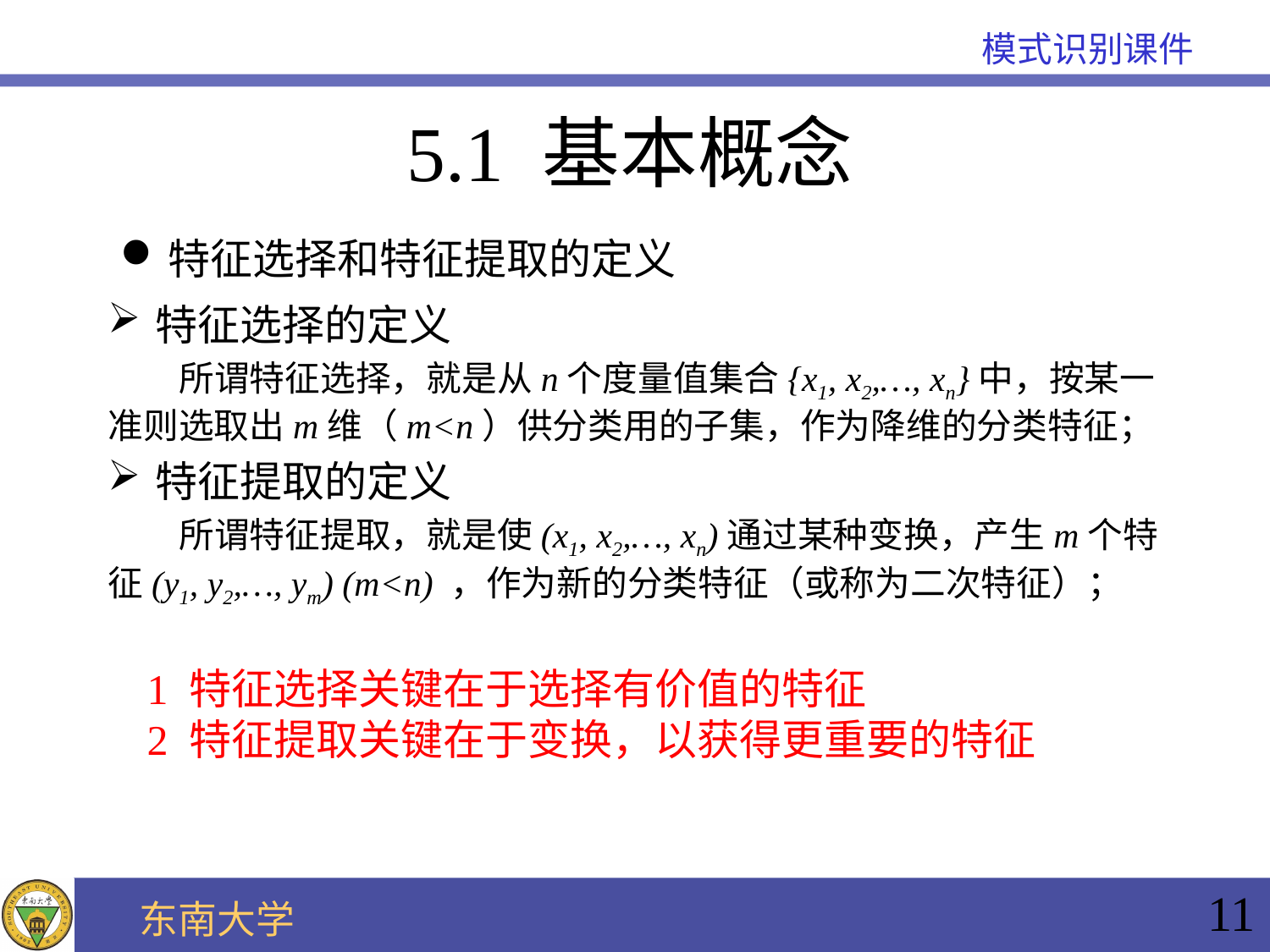

# 5.1 基本概念
特征选择和特征提取的定义
特征选择的定义
        所谓特征选择，就是从n个度量值集合{x1, x2,…, xn}中，按某一准则选取出m维（m<n）供分类用的子集，作为降维的分类特征；
特征提取的定义
        所谓特征提取，就是使(x1, x2,…, xn)通过某种变换，产生m个特征(y1, y2,…, ym) (m<n) ，作为新的分类特征（或称为二次特征）；
1 特征选择关键在于选择有价值的特征
2 特征提取关键在于变换，以获得更重要的特征
11